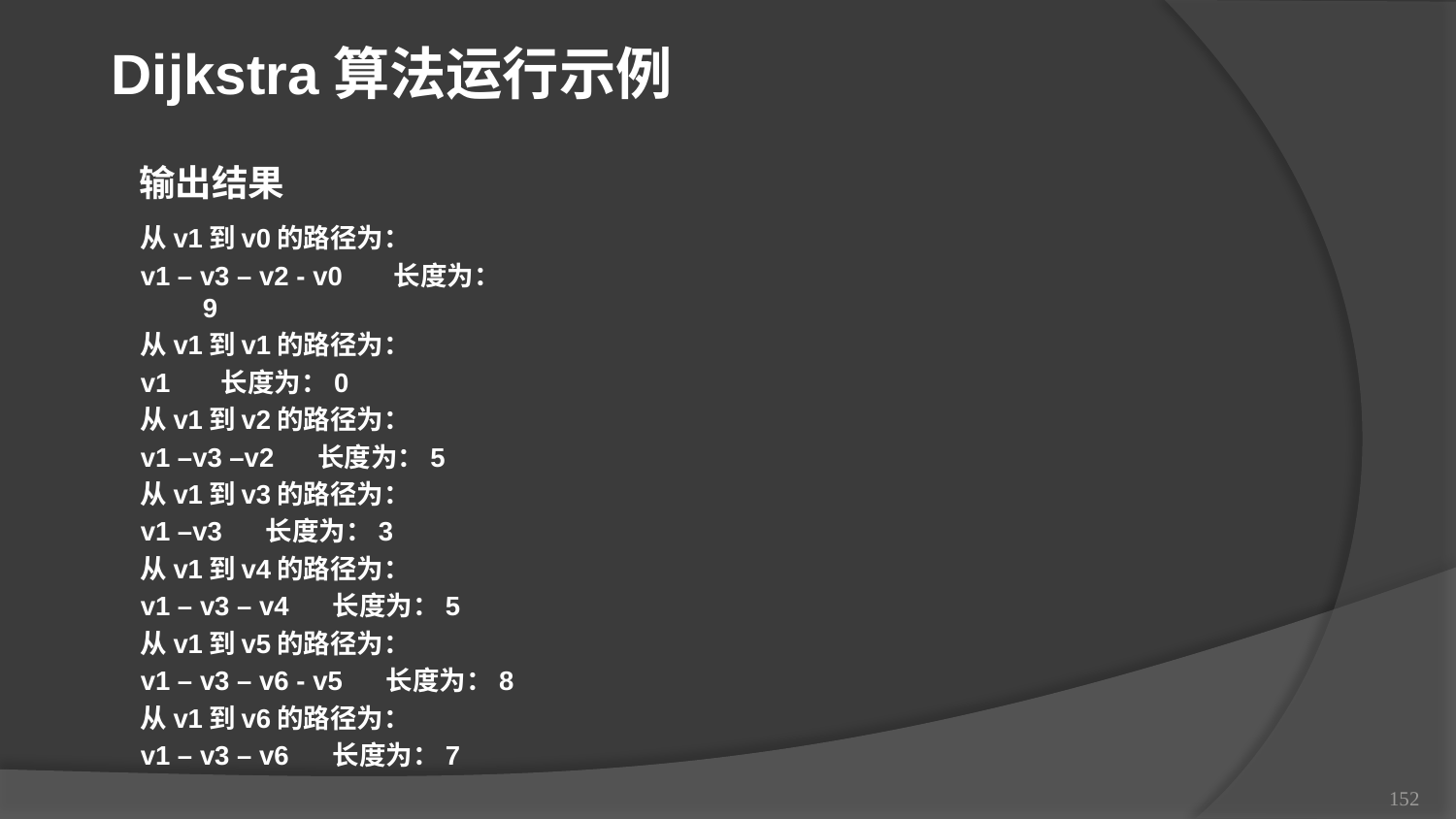

Dijkstra算法运行示例
# 输出结果
从v1到v0的路径为：
v1 – v3 – v2 - v0      长度为：9
从v1到v1的路径为：
v1      长度为：0
从v1到v2的路径为：
v1 –v3 –v2     长度为：5
从v1到v3的路径为：
v1 –v3     长度为：3
从v1到v4的路径为：
v1 – v3 – v4     长度为：5
从v1到v5的路径为：
v1 – v3 – v6 - v5     长度为：8
从v1到v6的路径为：
v1 – v3 – v6     长度为：7
152